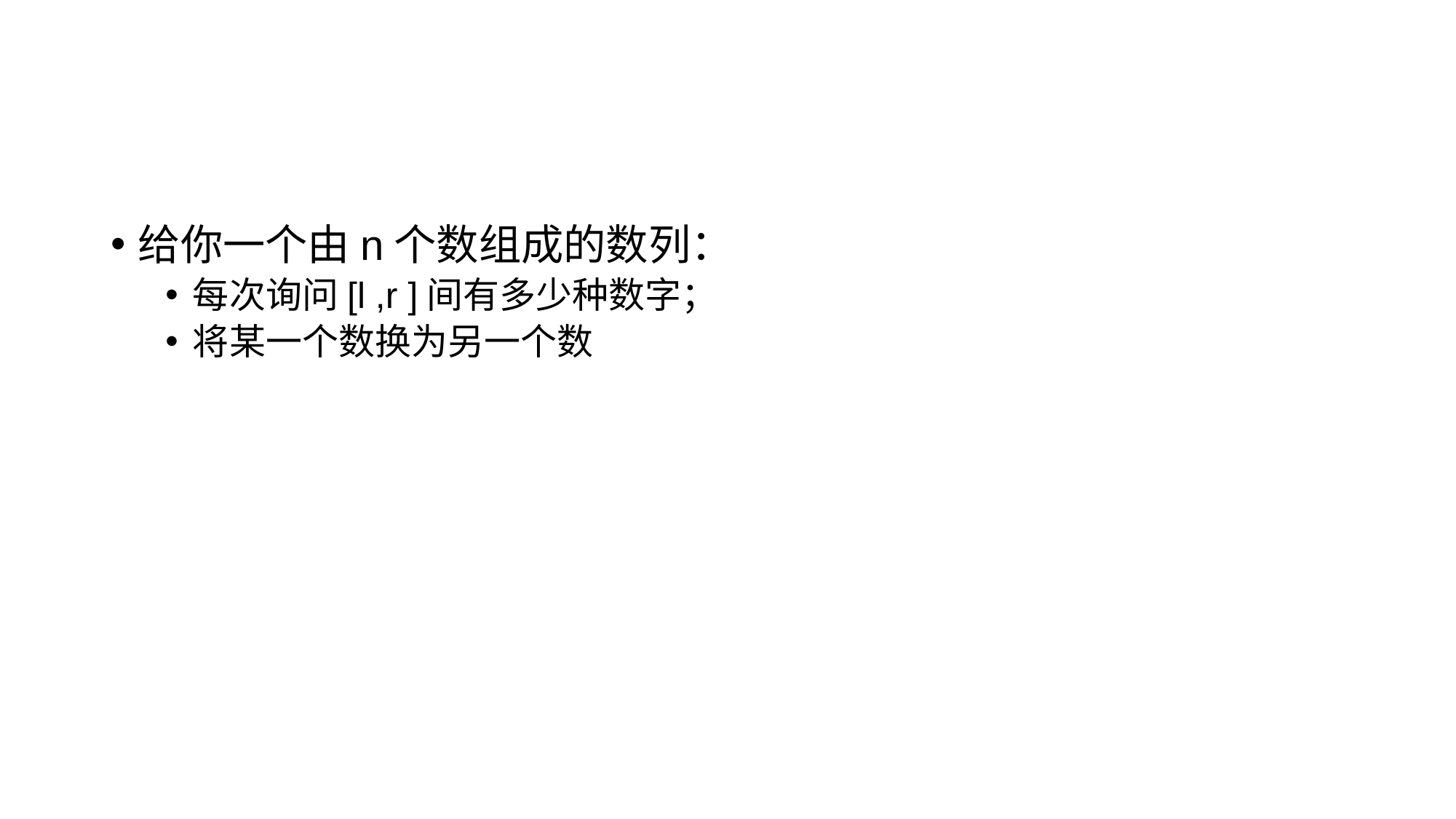

#
给你一个由n个数组成的数列：
每次询问[l ,r ]间有多少种数字；
将某一个数换为另一个数